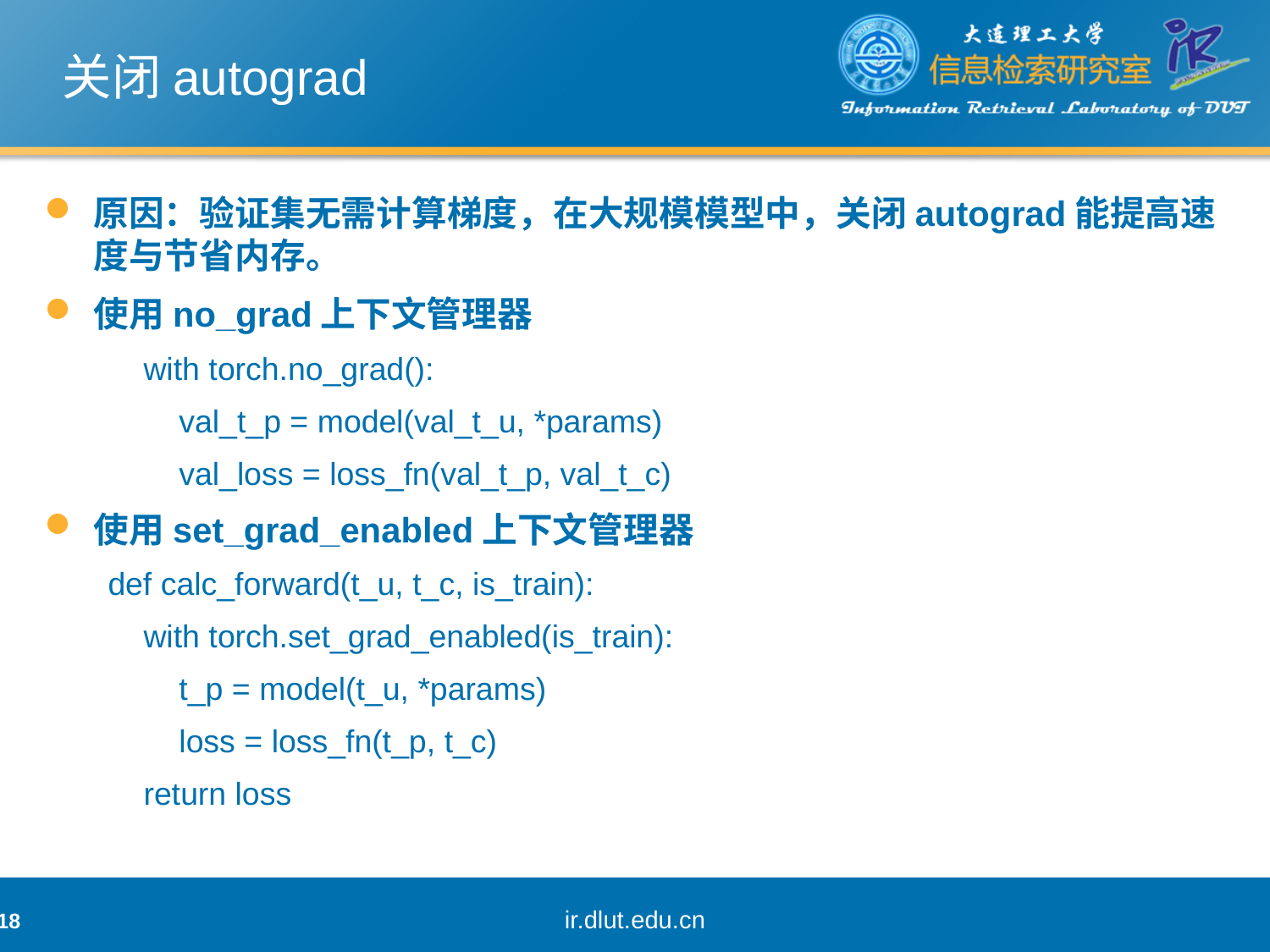

# 关闭autograd
原因：验证集无需计算梯度，在大规模模型中，关闭autograd能提高速度与节省内存。
使用no_grad上下文管理器
    with torch.no_grad():
        val_t_p = model(val_t_u, *params)
        val_loss = loss_fn(val_t_p, val_t_c)
使用set_grad_enabled上下文管理器
def calc_forward(t_u, t_c, is_train):
    with torch.set_grad_enabled(is_train):
        t_p = model(t_u, *params)
        loss = loss_fn(t_p, t_c)
    return loss

18